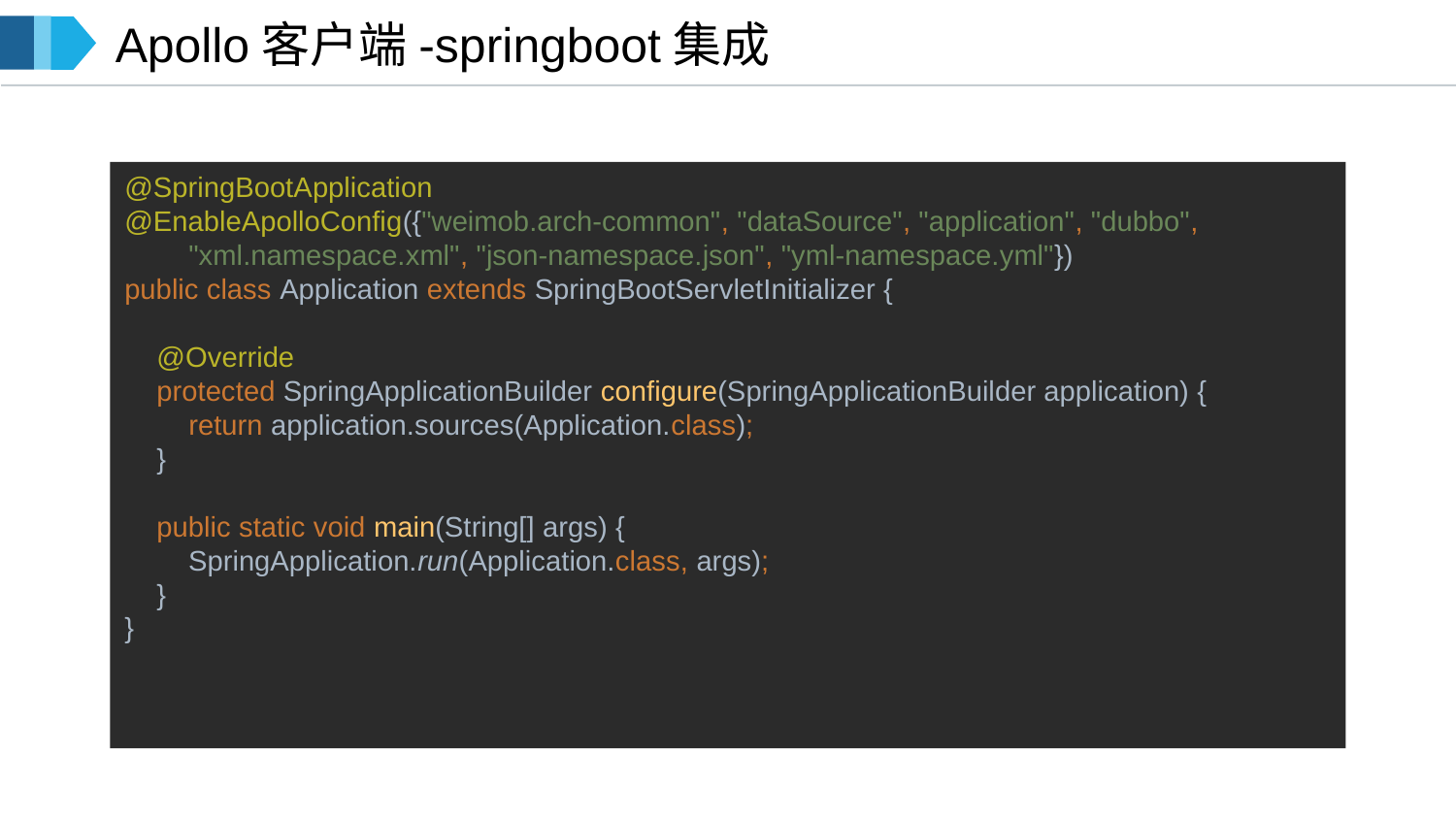

Apollo客户端-springboot集成

@SpringBootApplication
@EnableApolloConfig({"weimob.arch-common", "dataSource", "application", "dubbo",
        "xml.namespace.xml", "json-namespace.json", "yml-namespace.yml"})
public class Application extends SpringBootServletInitializer {
    @Override
    protected SpringApplicationBuilder configure(SpringApplicationBuilder application) {
        return application.sources(Application.class);
    }
    public static void main(String[] args) {
        SpringApplication.run(Application.class, args);
    }
}